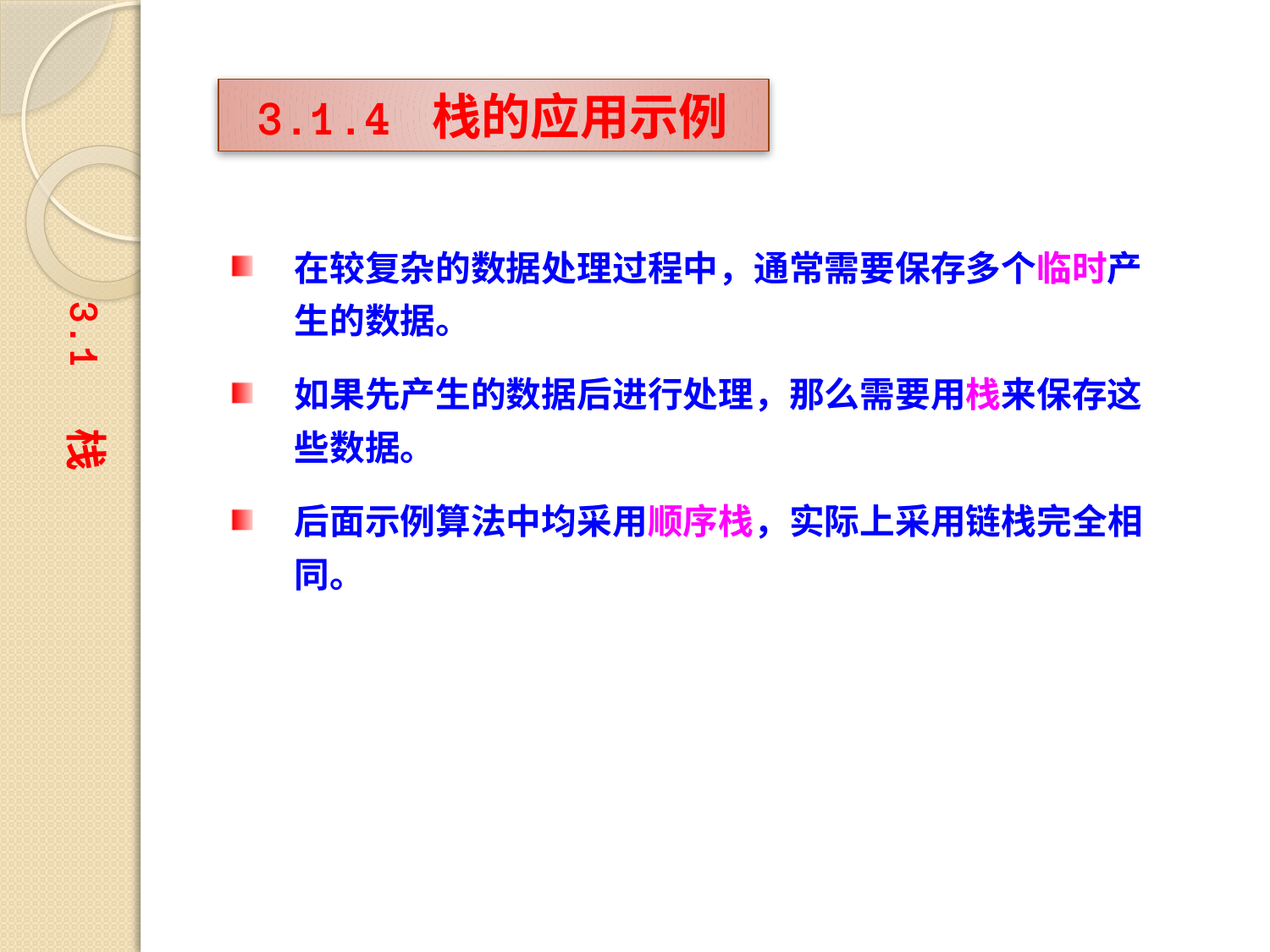

3.1.4 栈的应用示例
在较复杂的数据处理过程中，通常需要保存多个临时产生的数据。
如果先产生的数据后进行处理，那么需要用栈来保存这些数据。
后面示例算法中均采用顺序栈，实际上采用链栈完全相同。
3.1  栈